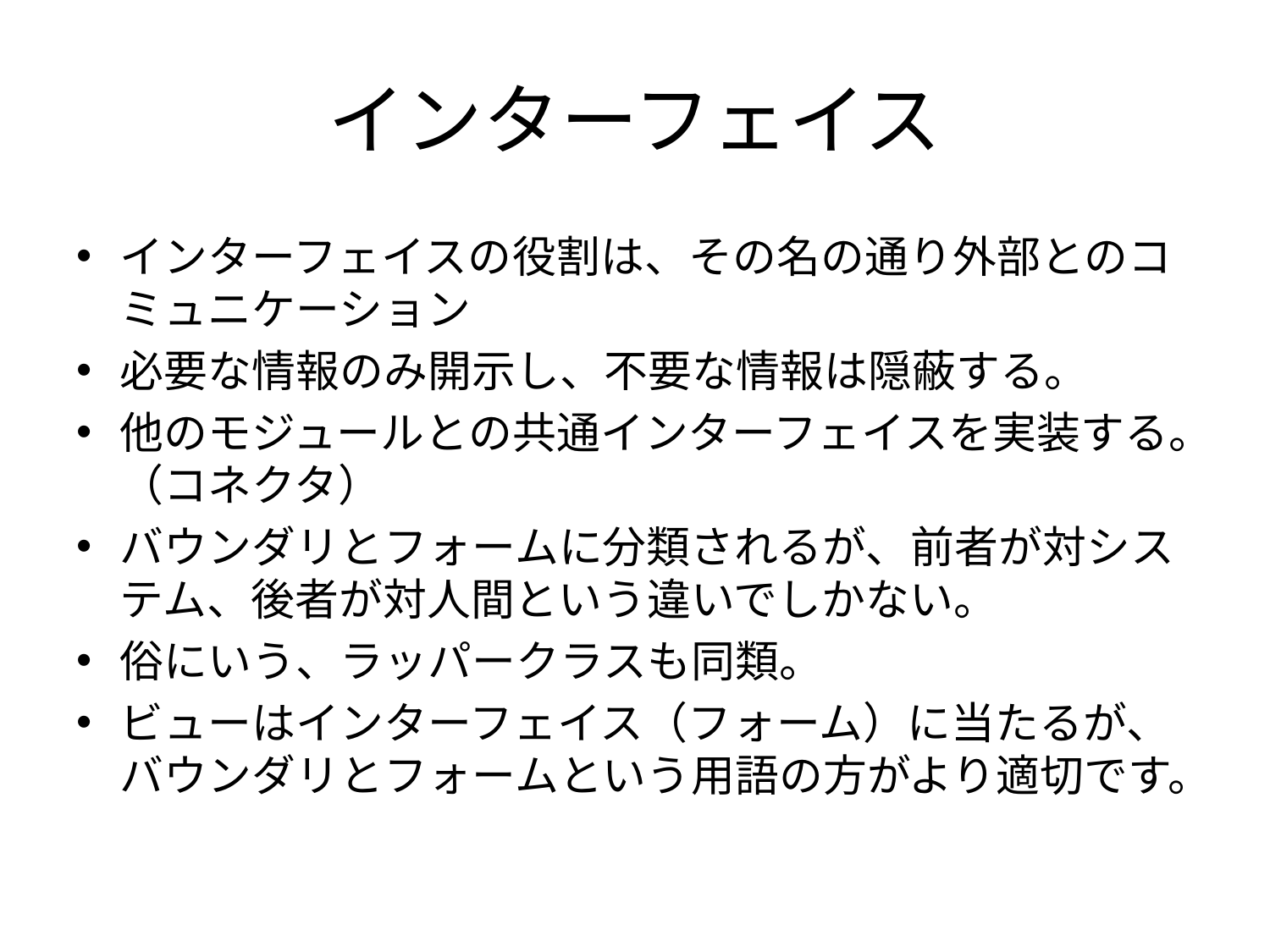

# インターフェイス
インターフェイスの役割は、その名の通り外部とのコミュニケーション
必要な情報のみ開示し、不要な情報は隠蔽する。
他のモジュールとの共通インターフェイスを実装する。（コネクタ）
バウンダリとフォームに分類されるが、前者が対システム、後者が対人間という違いでしかない。
俗にいう、ラッパークラスも同類。
ビューはインターフェイス（フォーム）に当たるが、バウンダリとフォームという用語の方がより適切です。